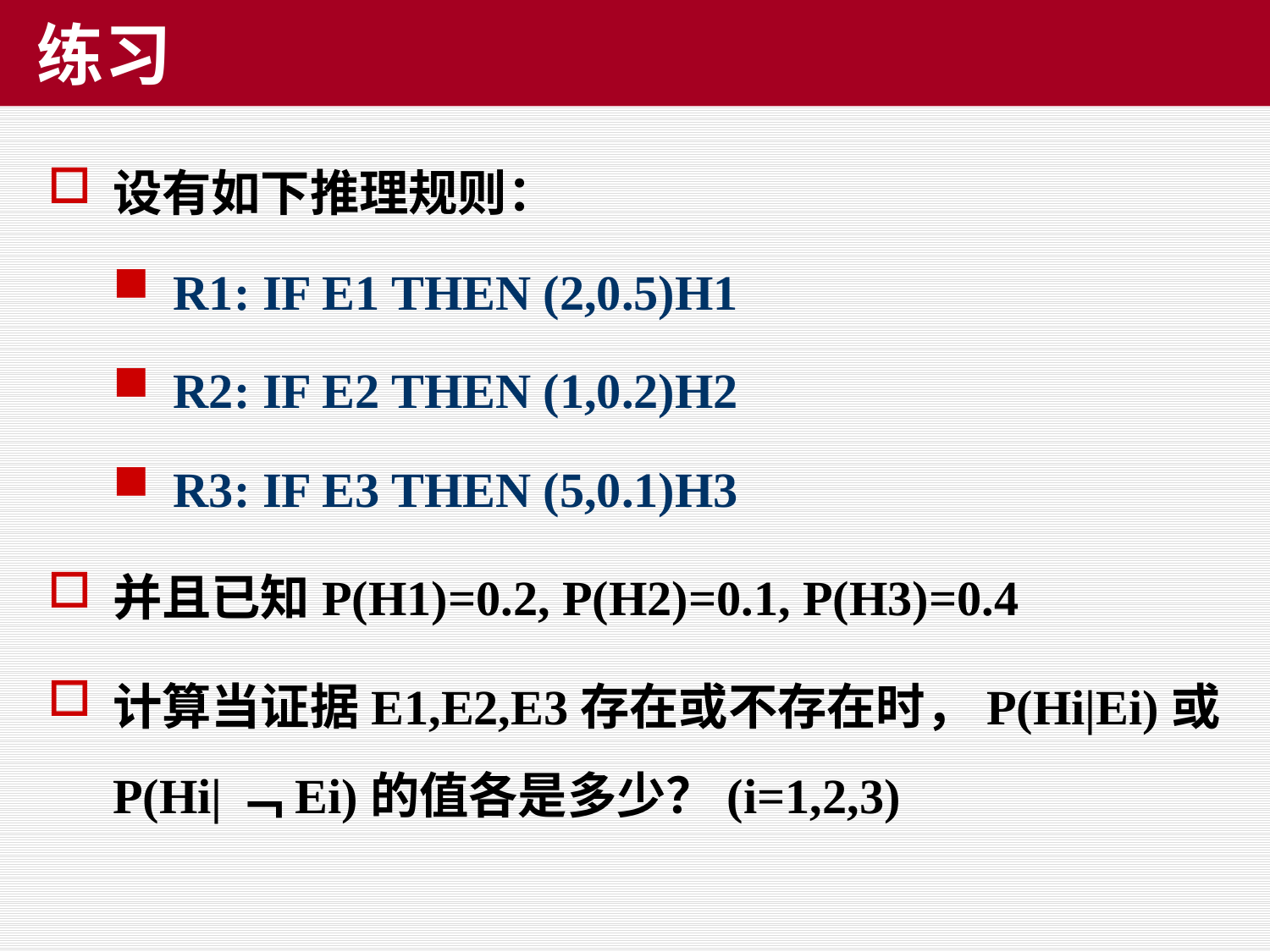

# 练习
设有如下推理规则：
R1: IF E1 THEN (2,0.5)H1
R2: IF E2 THEN (1,0.2)H2
R3: IF E3 THEN (5,0.1)H3
并且已知P(H1)=0.2, P(H2)=0.1, P(H3)=0.4
计算当证据E1,E2,E3存在或不存在时，P(Hi|Ei)或P(Hi|﹁Ei)的值各是多少？(i=1,2,3)